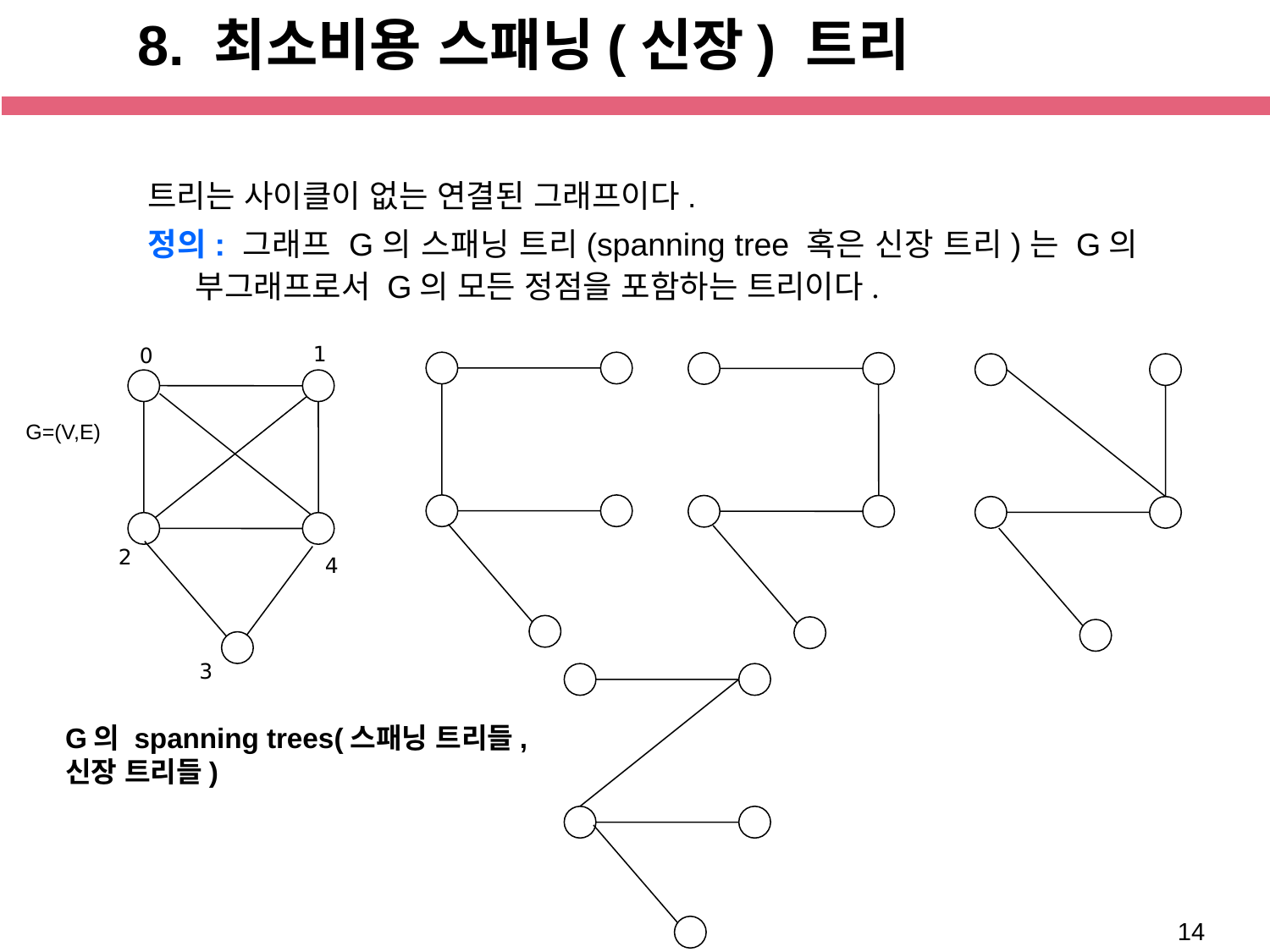

# 8. 최소비용 스패닝(신장) 트리
트리는 사이클이 없는 연결된 그래프이다.
정의: 그래프 G의 스패닝 트리(spanning tree 혹은 신장 트리)는 G의 부그래프로서 G의 모든 정점을 포함하는 트리이다.
1
0

G=(V,E)

2
4

3

G의 spanning trees(스패닝 트리들, 신장 트리들)